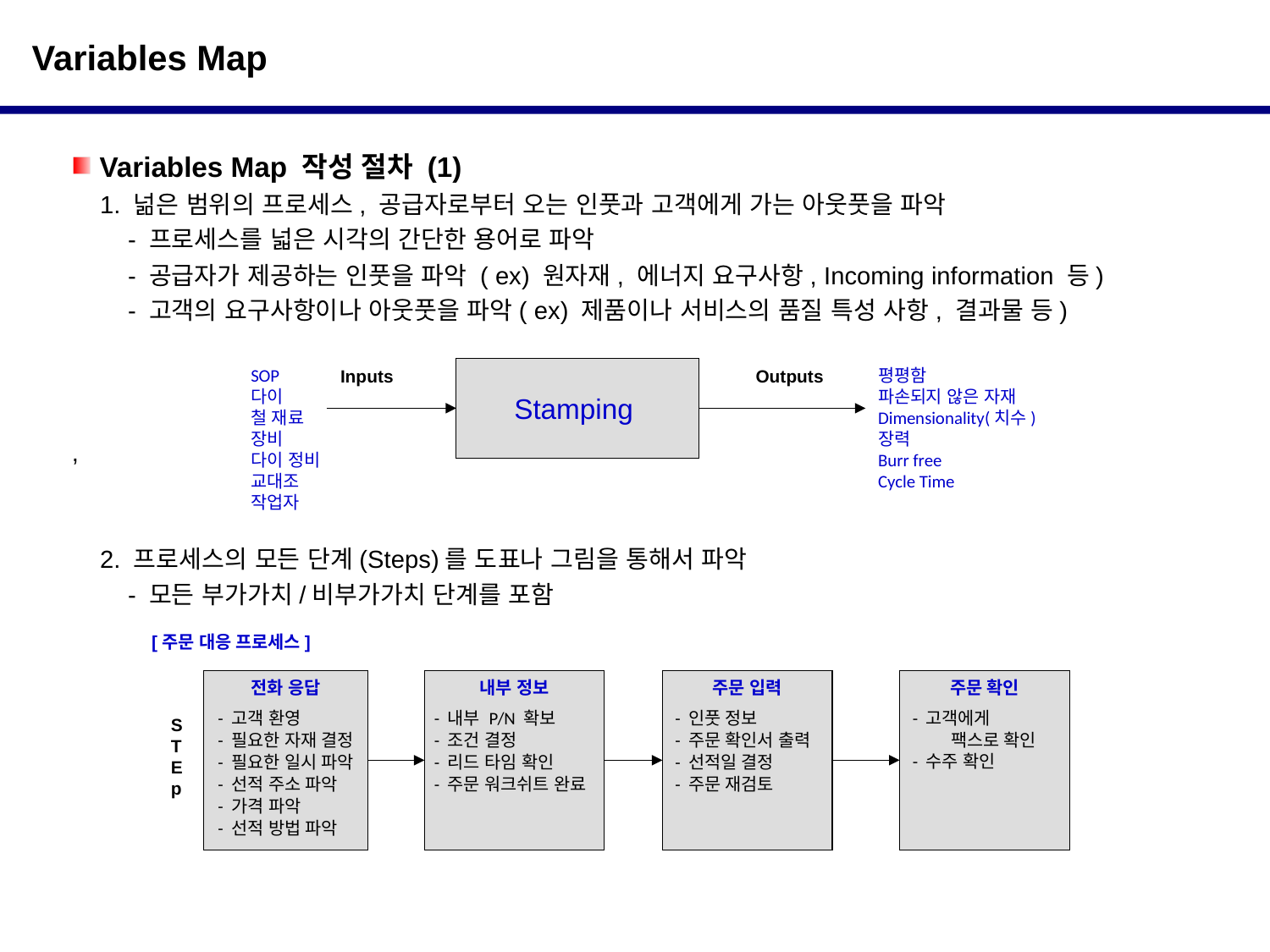

Variables Map

 Variables Map 작성 절차 (1)
    1. 넒은 범위의 프로세스, 공급자로부터 오는 인풋과 고객에게 가는 아웃풋을 파악
        - 프로세스를 넓은 시각의 간단한 용어로 파악
        - 공급자가 제공하는 인풋을 파악 ( ex) 원자재, 에너지 요구사항, Incoming information 등)
        - 고객의 요구사항이나 아웃풋을 파악( ex) 제품이나 서비스의 품질 특성 사항, 결과물 등)

,

    2. 프로세스의 모든 단계(Steps)를 도표나 그림을 통해서 파악
        - 모든 부가가치/비부가가치 단계를 포함
SOP
다이
철 재료
장비
다이 정비
교대조
작업자
Inputs
Stamping
Outputs
평평함
파손되지 않은 자재
Dimensionality(치수)
장력
Burr free
Cycle Time
[주문 대응 프로세스]
전화 응답
내부 정보

주문 입력

주문 확인

S
T
E
p
- 고객 환영
- 필요한 자재 결정
- 필요한 일시 파악
- 선적 주소 파악
- 가격 파악
- 선적 방법 파악
- 내부 P/N 확보
- 조건 결정
- 리드 타임 확인
- 주문 워크쉬트 완료

- 인풋 정보
- 주문 확인서 출력
- 선적일 결정
- 주문 재검토
- 고객에게
       팩스로 확인
- 수주 확인